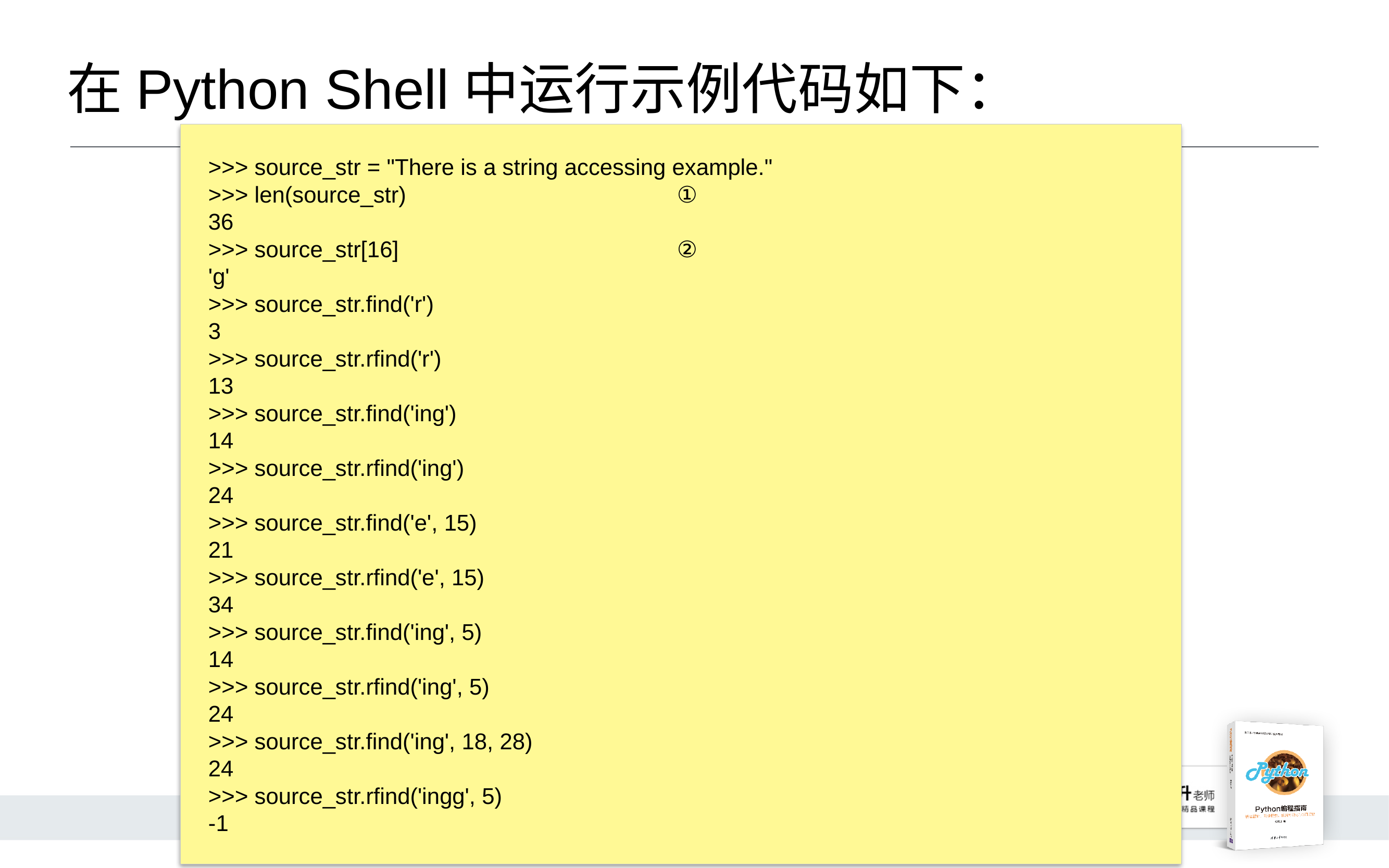

# 在Python Shell中运行示例代码如下：
>>> source_str = "There is a string accessing example."
>>> len(source_str)				①
36
>>> source_str[16]				②
'g'
>>> source_str.find('r')
3
>>> source_str.rfind('r')
13
>>> source_str.find('ing')
14
>>> source_str.rfind('ing')
24
>>> source_str.find('e', 15)
21
>>> source_str.rfind('e', 15)
34
>>> source_str.find('ing', 5)
14
>>> source_str.rfind('ing', 5)
24
>>> source_str.find('ing', 18, 28)
24
>>> source_str.rfind('ingg', 5)
-1